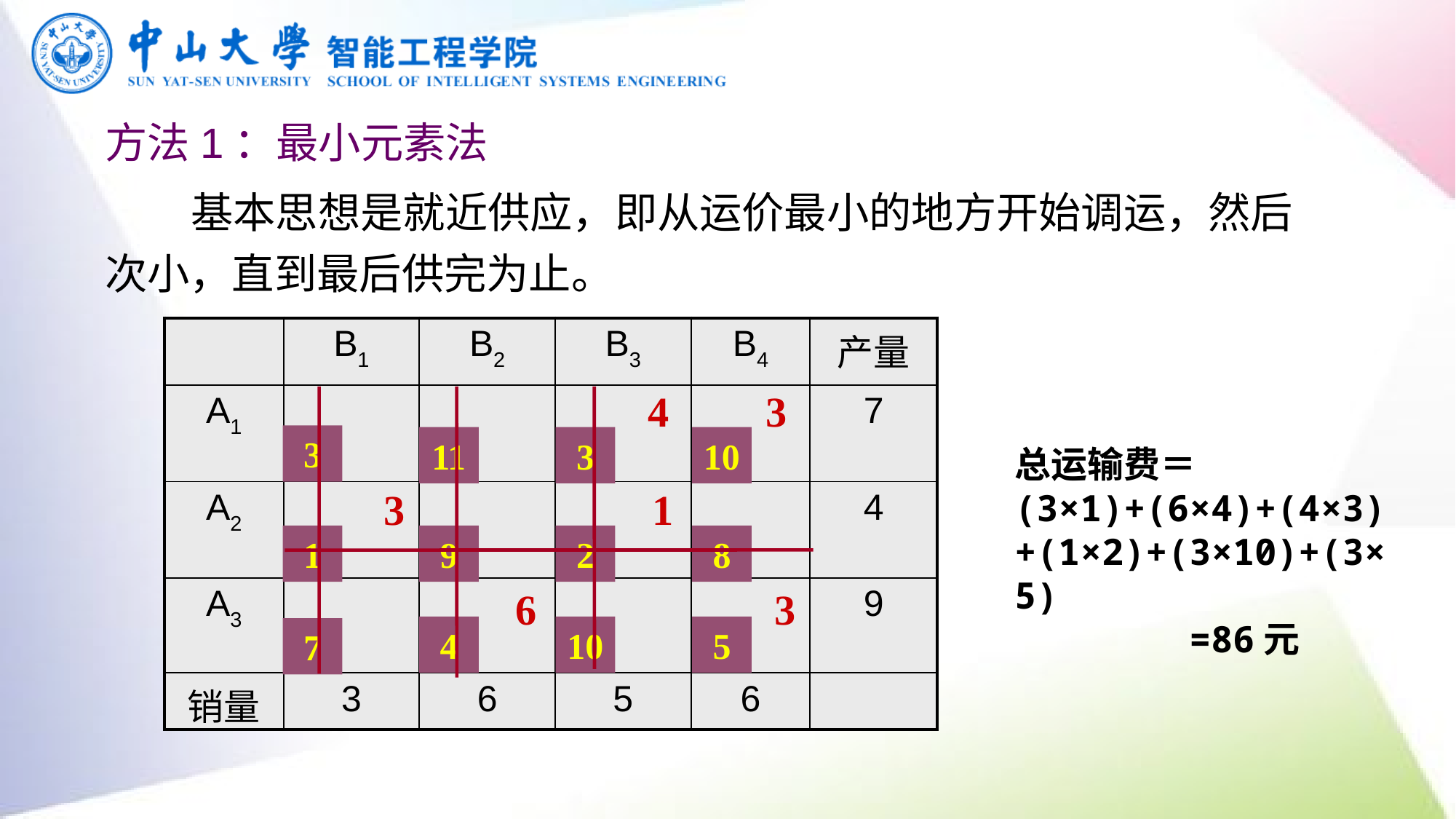

方法1：最小元素法
        基本思想是就近供应，即从运价最小的地方开始调运，然后次小，直到最后供完为止。
|  | B1 | B2 | B3 | B4 | 产量 |
| --- | --- | --- | --- | --- | --- |
| A1 |  |  |  |  | 7 |
| A2 |  |  |  |  | 4 |
| A3 |  |  |  |  | 9 |
| 销量 | 3 | 6 | 5 | 6 |  |
4
3

3
11
3
10
总运输费＝(3×1)+(6×4)+(4×3)+(1×2)+(3×10)+(3×5)
        =86元
3
1
1
9
2
8

6
3
4
10
5
7